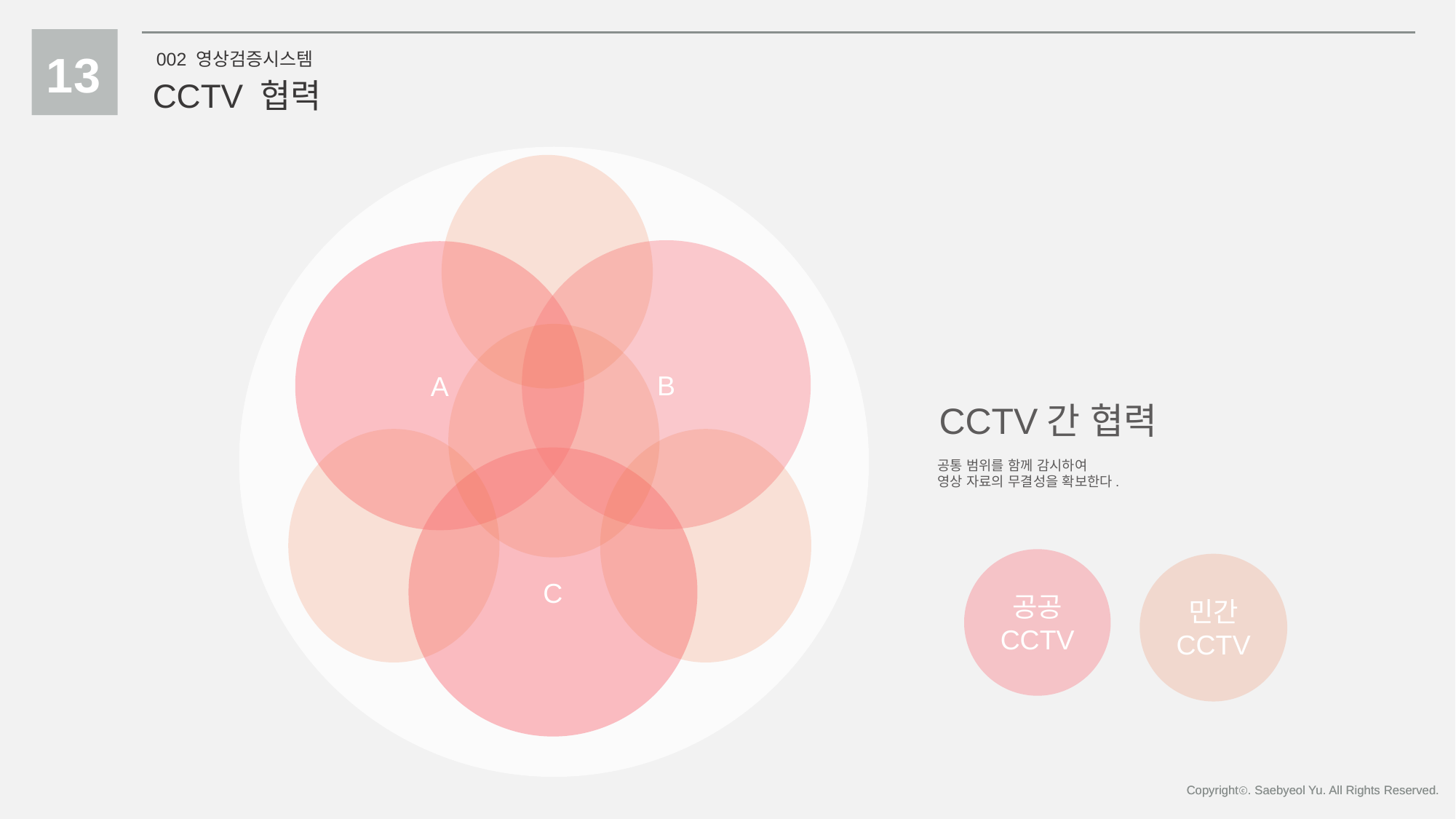

13
002 영상검증시스템
CCTV 협력

B
A
C

CCTV간 협력
공통 범위를 함께 감시하여
영상 자료의 무결성을 확보한다.

공공
CCTV
민간
CCTV
Copyrightⓒ. Saebyeol Yu. All Rights Reserved.